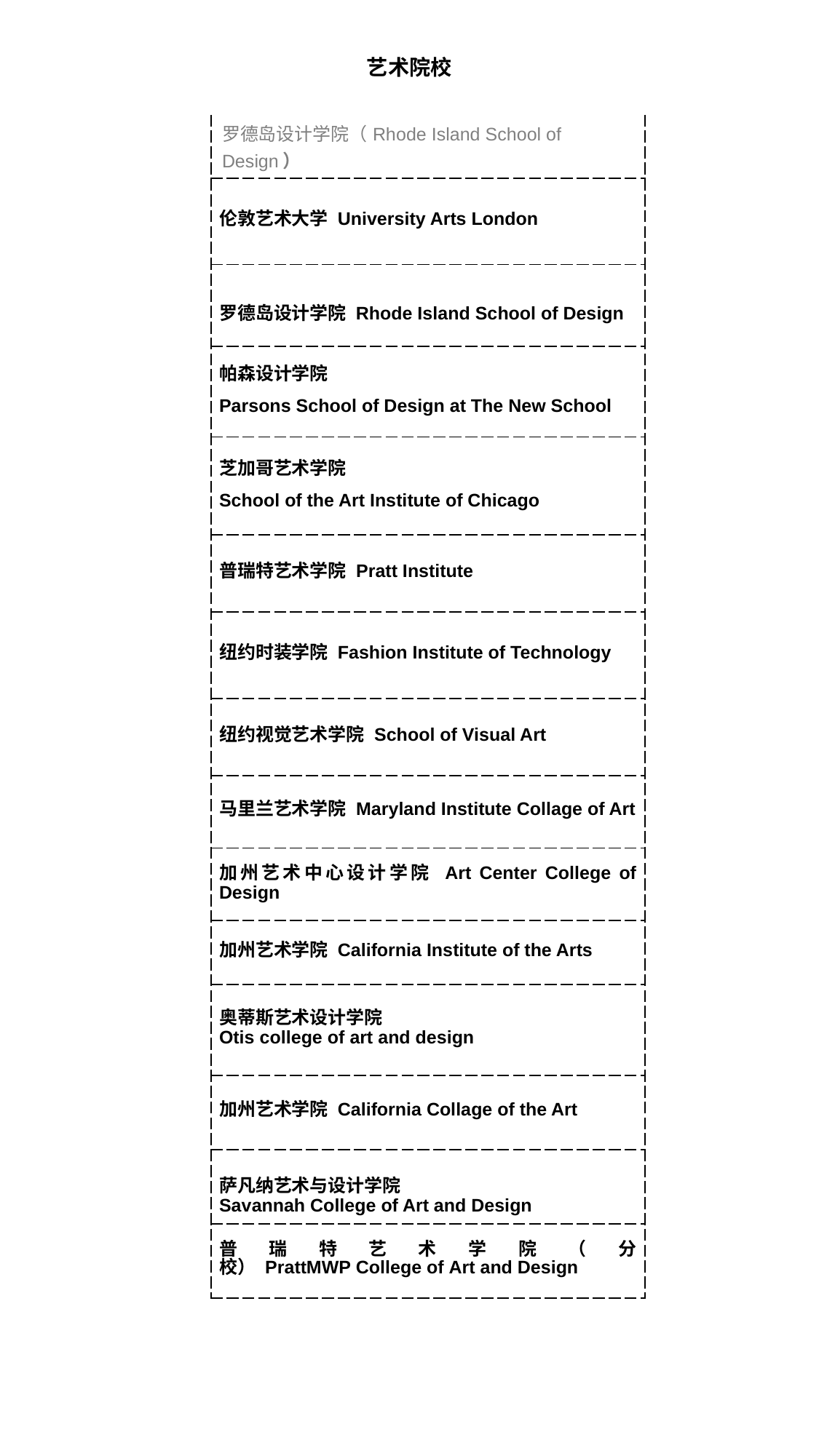

艺术院校
| 罗德岛设计学院（Rhode Island School of Design） |
| --- |
| 伦敦艺术大学 University Arts London |
| 罗德岛设计学院 Rhode Island School of Design |
| 帕森设计学院 Parsons School of Design at The New School |
| 芝加哥艺术学院 School of the Art Institute of Chicago |
| 普瑞特艺术学院 Pratt Institute |
| 纽约时装学院 Fashion Institute of Technology |
| 纽约视觉艺术学院 School of Visual Art |
| 马里兰艺术学院 Maryland Institute Collage of Art |
| 加州艺术中心设计学院 Art Center College of Design |
| 加州艺术学院 California Institute of the Arts |
| 奥蒂斯艺术设计学院 Otis college of art and design |
| 加州艺术学院 California Collage of the Art |
| 萨凡纳艺术与设计学院 Savannah College of Art and Design |
| 普瑞特艺术学院（分校） PrattMWP College of Art and Design |